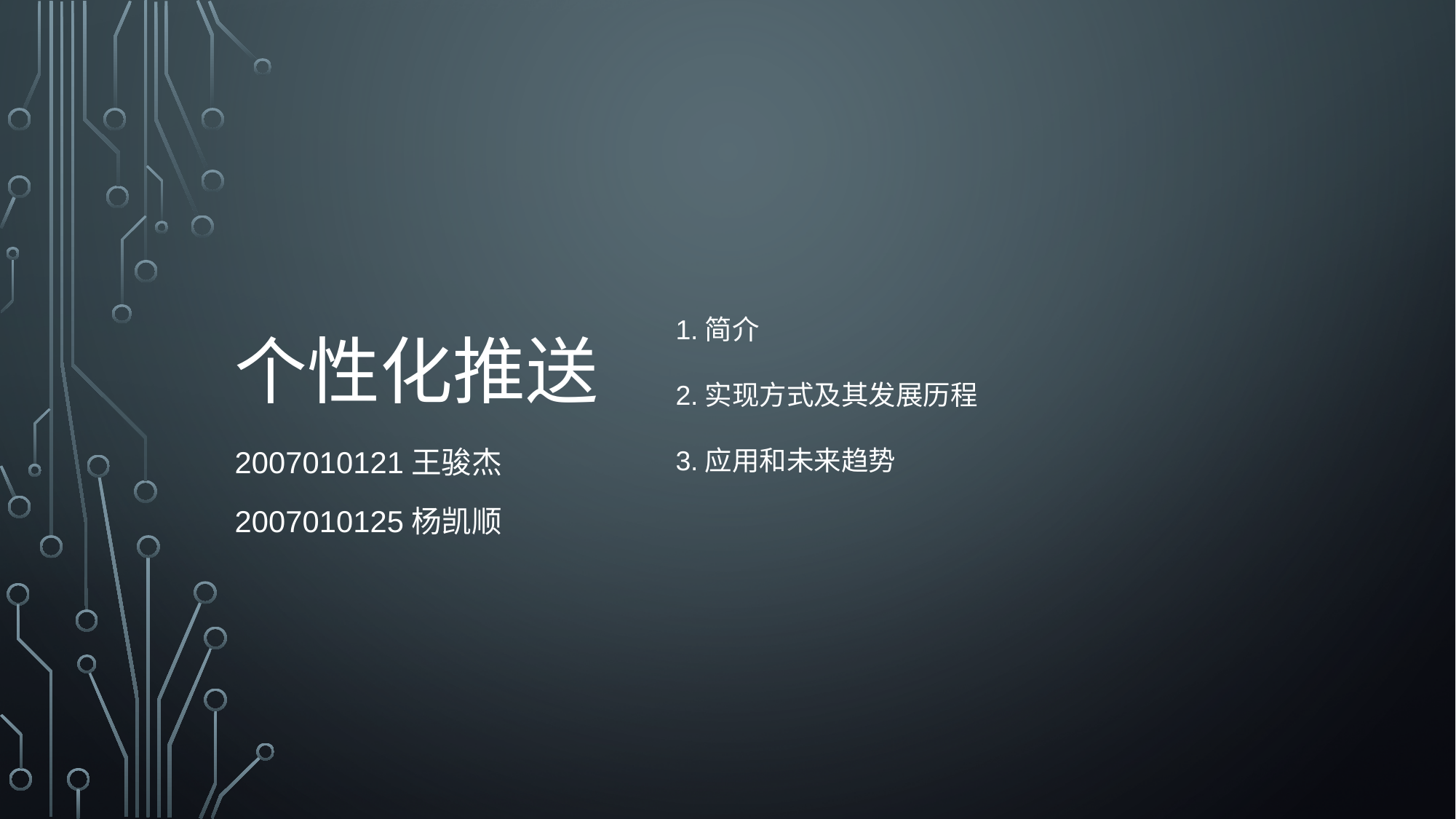

# 个性化推送
1.简介

2.实现方式及其发展历程

3.应用和未来趋势
2007010121王骏杰
2007010125杨凯顺